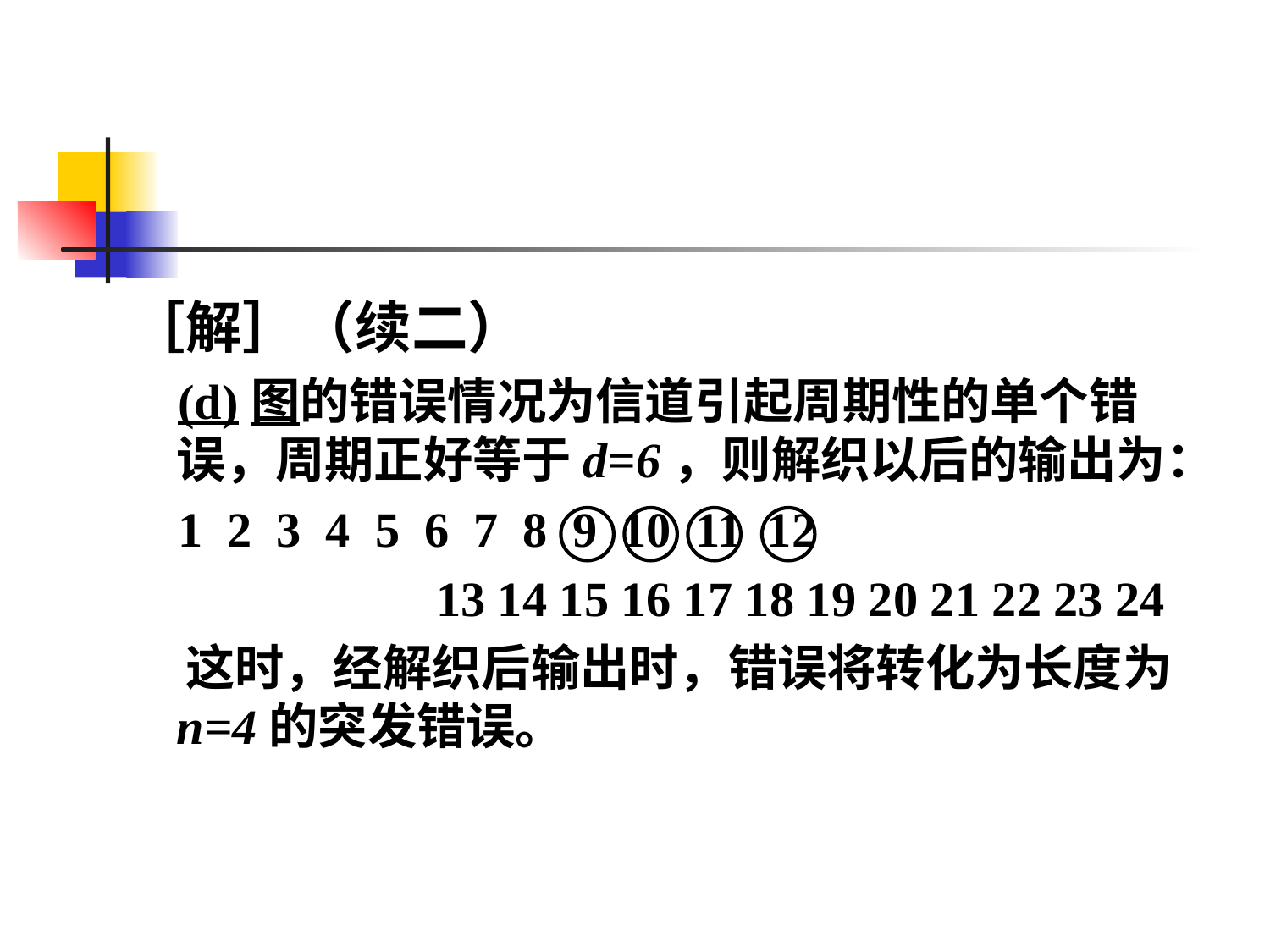

#
［解］（续二）
    (d)图的错误情况为信道引起周期性的单个错误，周期正好等于d=6，则解织以后的输出为：
    1  2  3  4  5  6  7  8  9  10  11  12
                         13 14 15 16 17 18 19 20 21 22 23 24
    这时，经解织后输出时，错误将转化为长度为n=4的突发错误。